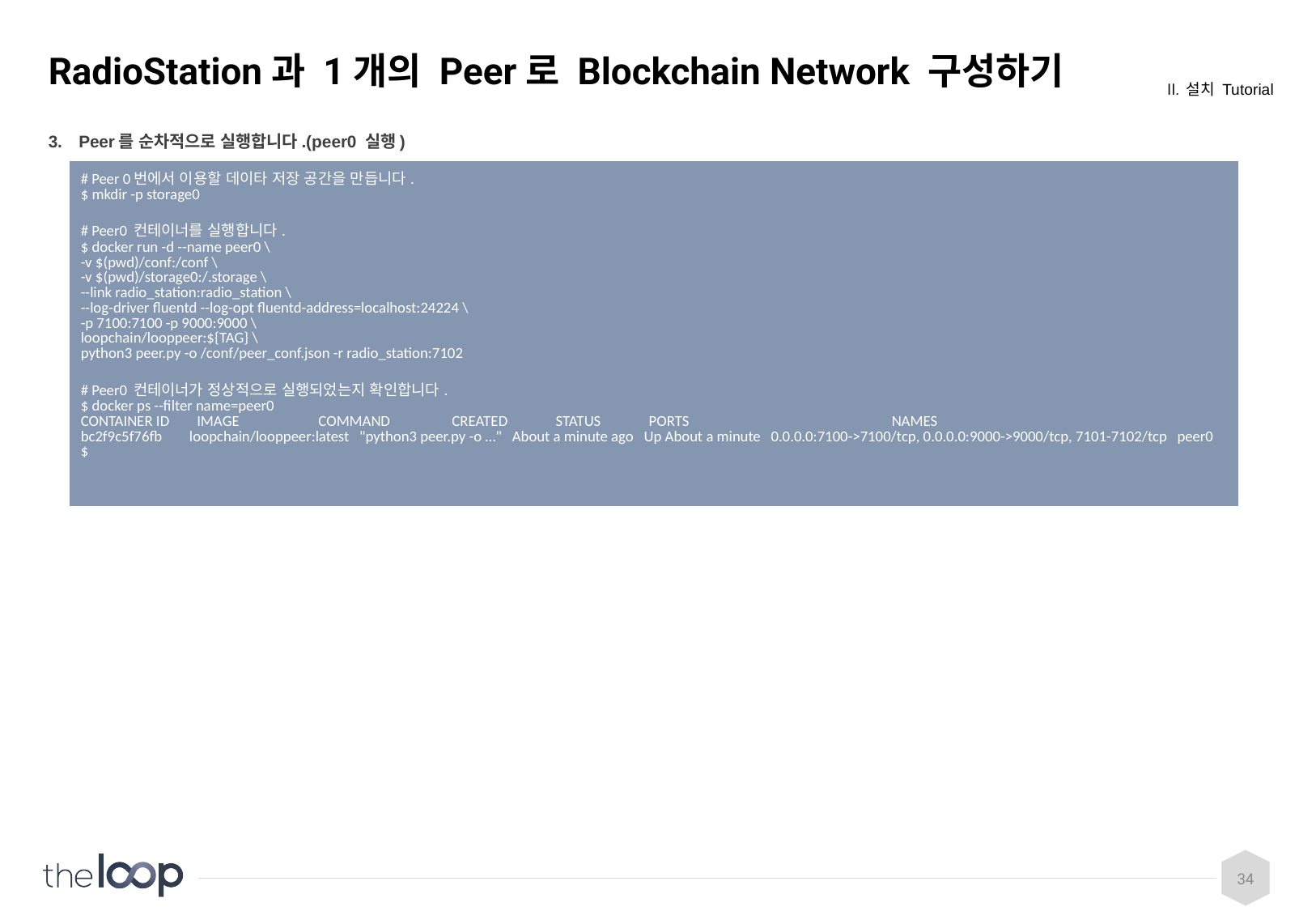

# RadioStation과 1개의 Peer로 Blockchain Network 구성하기
II. 설치 Tutorial

Peer를 순차적으로 실행합니다.(peer0 실행)

| # Peer 0번에서 이용할 데이타 저장 공간을 만듭니다. $ mkdir -p storage0 # Peer0 컨테이너를 실행합니다. $ docker run -d --name peer0 \ -v $(pwd)/conf:/conf \ -v $(pwd)/storage0:/.storage \ --link radio\_station:radio\_station \ --log-driver fluentd --log-opt fluentd-address=localhost:24224 \ -p 7100:7100 -p 9000:9000 \ loopchain/looppeer:${TAG} \ python3 peer.py -o /conf/peer\_conf.json -r radio\_station:7102 # Peer0 컨테이너가 정상적으로 실행되었는지 확인합니다. $ docker ps --filter name=peer0 CONTAINER ID IMAGE COMMAND CREATED STATUS PORTS NAMES bc2f9c5f76fb loopchain/looppeer:latest "python3 peer.py -o …" About a minute ago Up About a minute 0.0.0.0:7100->7100/tcp, 0.0.0.0:9000->9000/tcp, 7101-7102/tcp peer0 $ |
| --- |
34